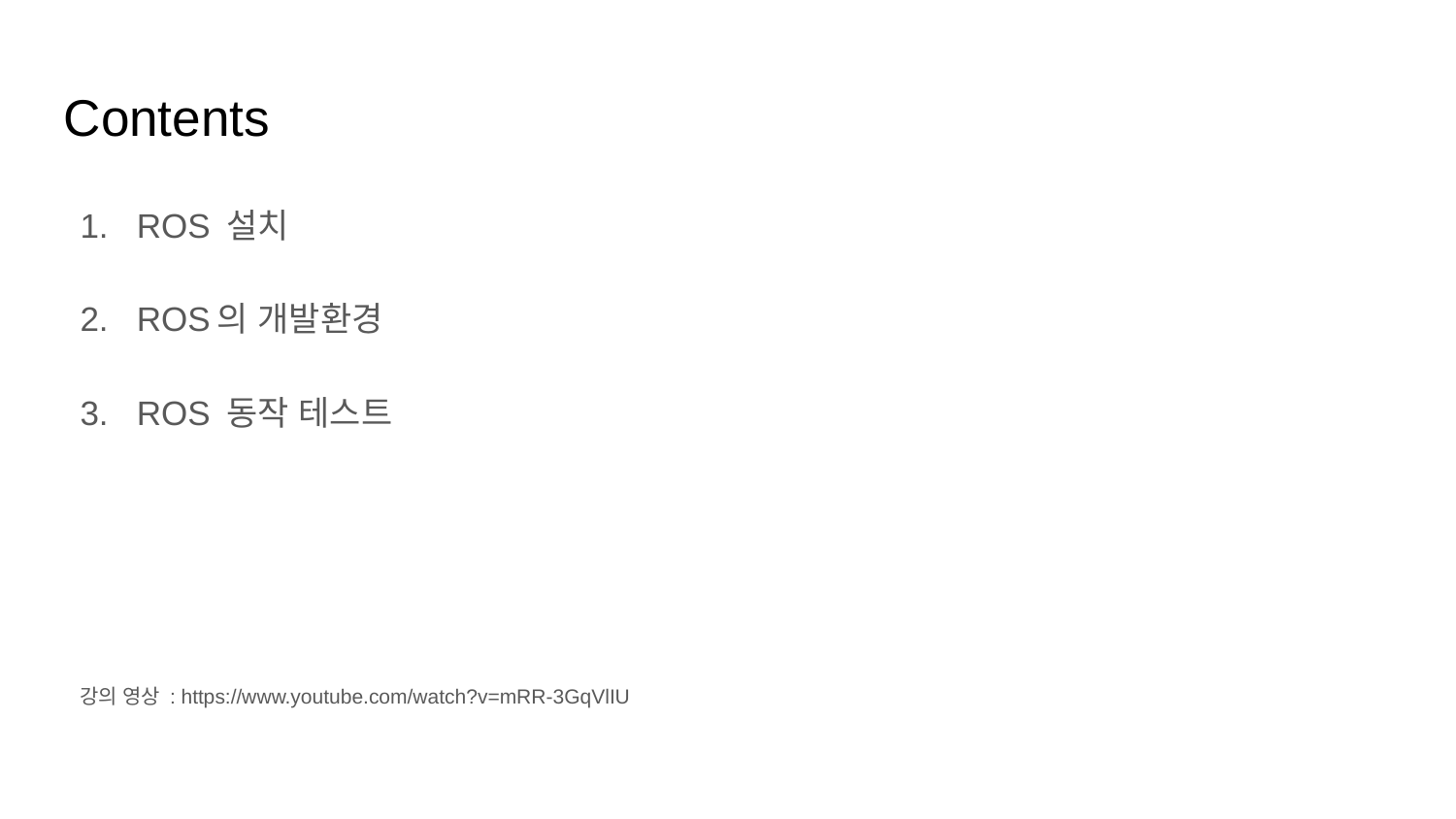

Contents
ROS 설치

ROS의 개발환경

ROS 동작 테스트

강의 영상 : https://www.youtube.com/watch?v=mRR-3GqVlIU